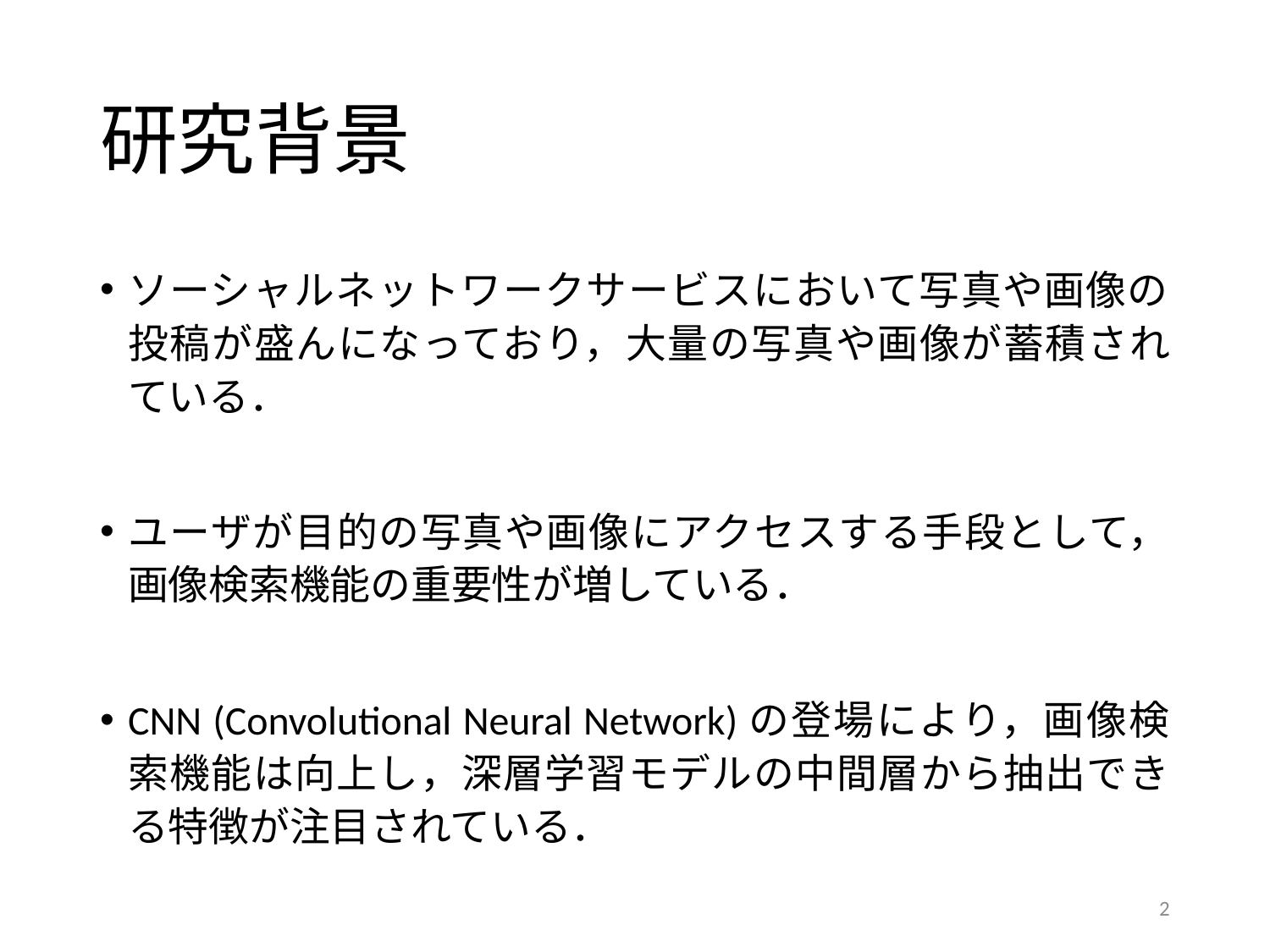

# 研究背景
ソーシャルネットワークサービスにおいて写真や画像の投稿が盛んになっており，大量の写真や画像が蓄積されている．

ユーザが目的の写真や画像にアクセスする手段として，画像検索機能の重要性が増している．

CNN (Convolutional Neural Network)の登場により，画像検索機能は向上し，深層学習モデルの中間層から抽出できる特徴が注目されている．

2